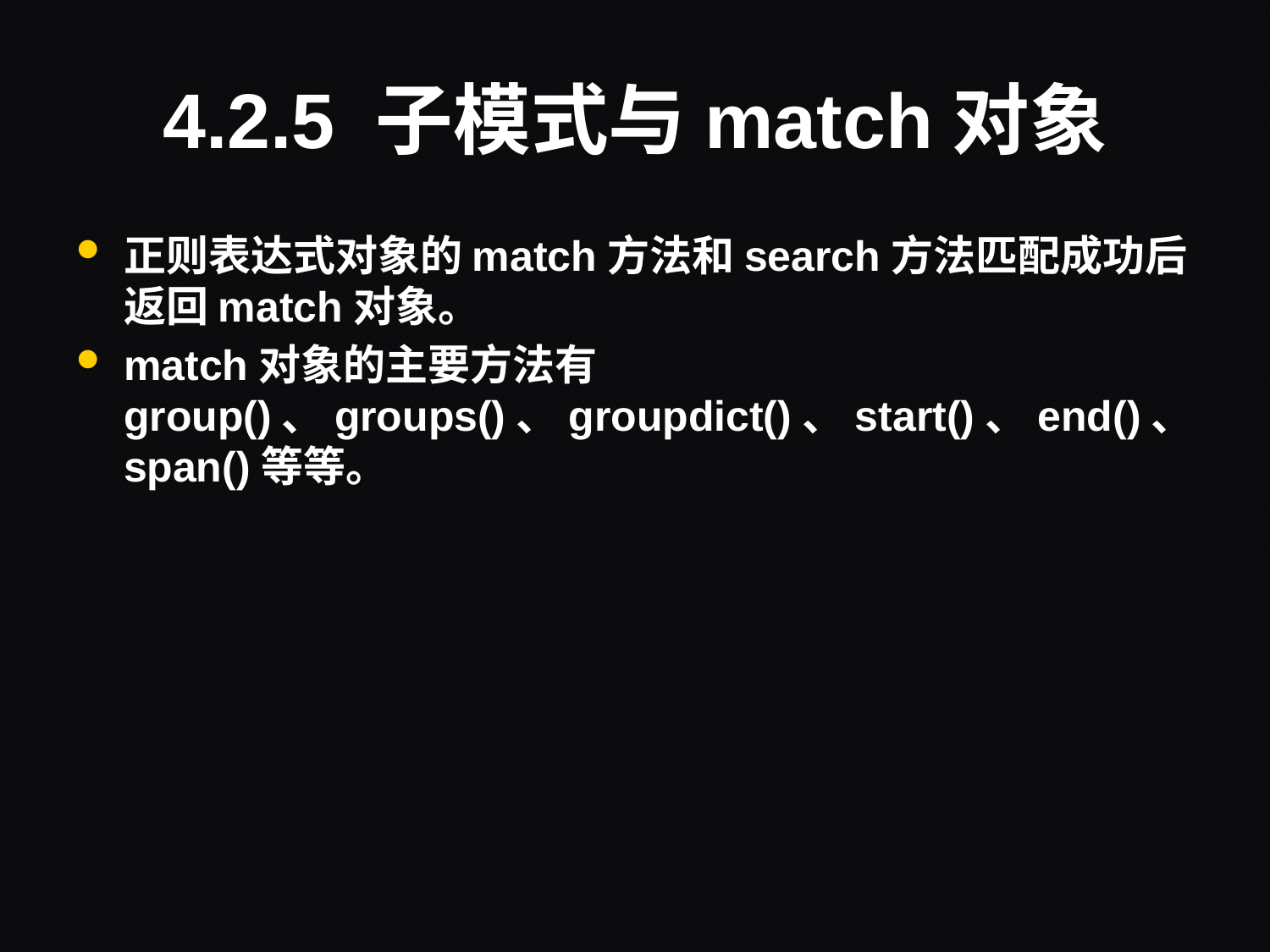

# 4.2.5 子模式与match对象
正则表达式对象的match方法和search方法匹配成功后返回match对象。
match对象的主要方法有group()、groups()、groupdict()、start()、end()、span()等等。